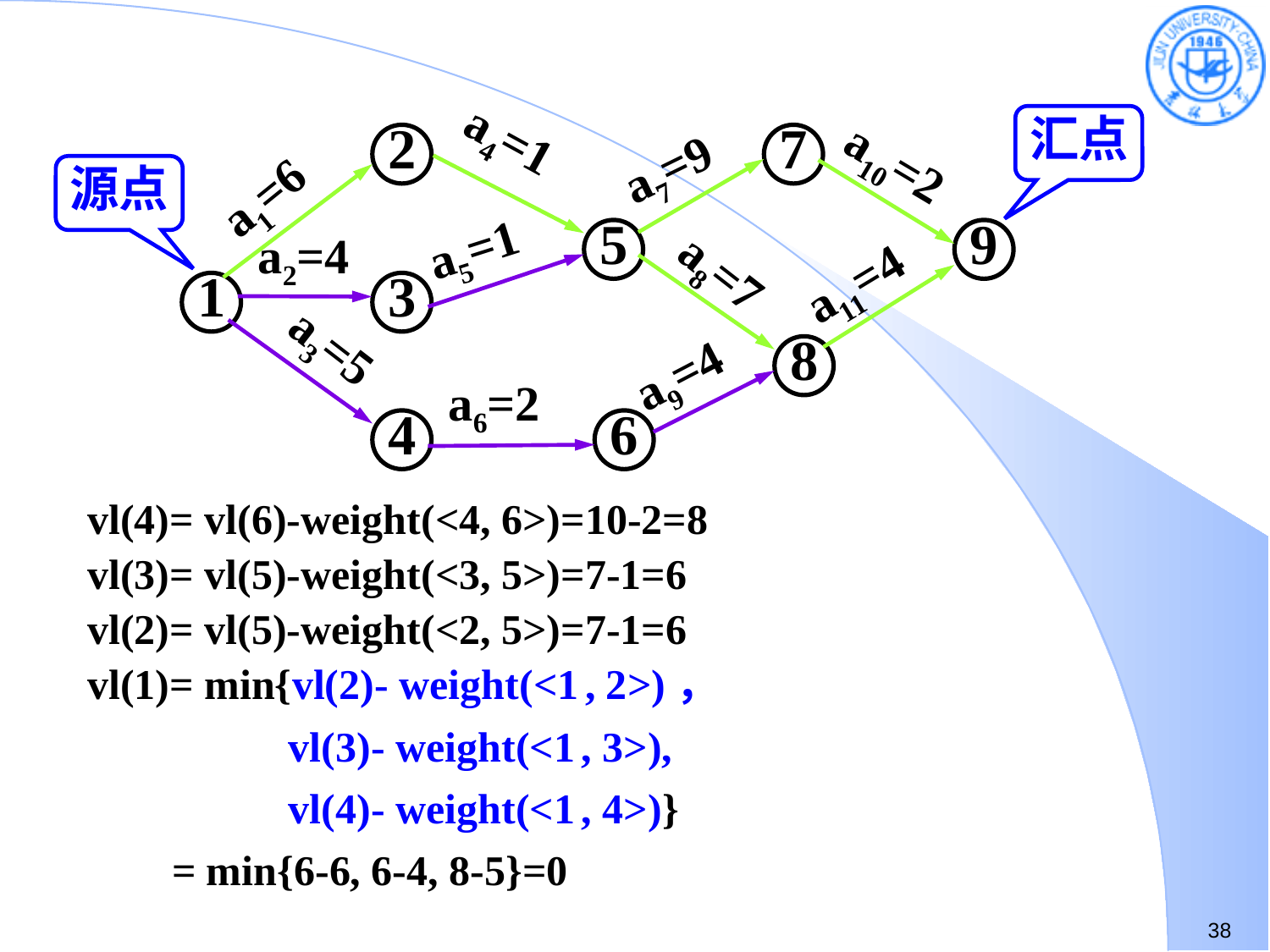

汇点

2

7

a7=9
a4=1
a10=2
a1=6
源点

5

9

a5=1
a2=4
a11=4
1

3

a8=7

8

a9=4
a3=5
a6=2

4

6

vl(4)= vl(6)-weight(<4, 6>)=10-2=8
vl(3)= vl(5)-weight(<3, 5>)=7-1=6
vl(2)= vl(5)-weight(<2, 5>)=7-1=6
vl(1)= min{vl(2)- weight(<1 , 2>)，
                   vl(3)- weight(<1 , 3>),
                   vl(4)- weight(<1 , 4>)}
        = min{6-6, 6-4, 8-5}=0